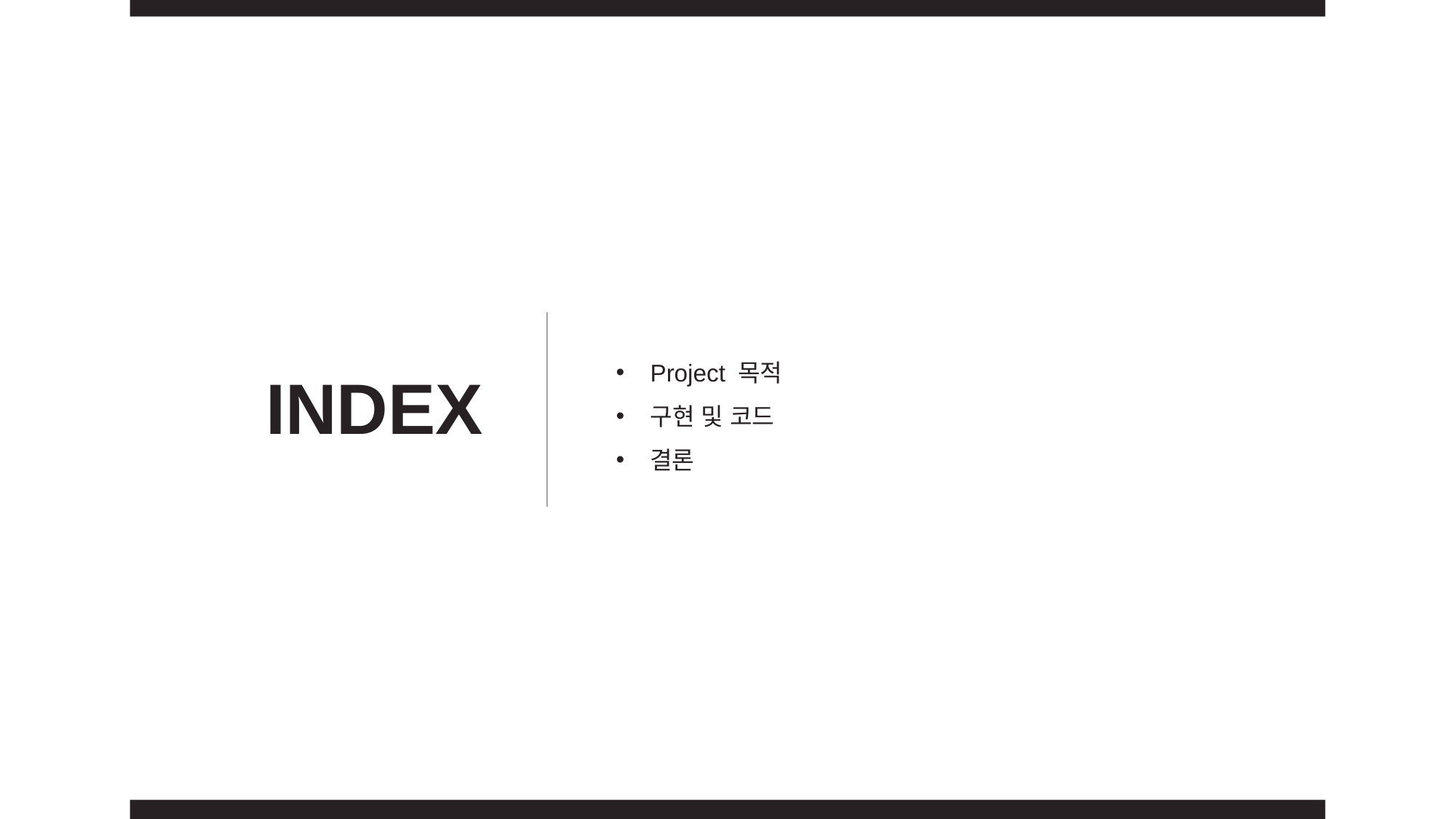

Project 목적
구현 및 코드
결론
INDEX